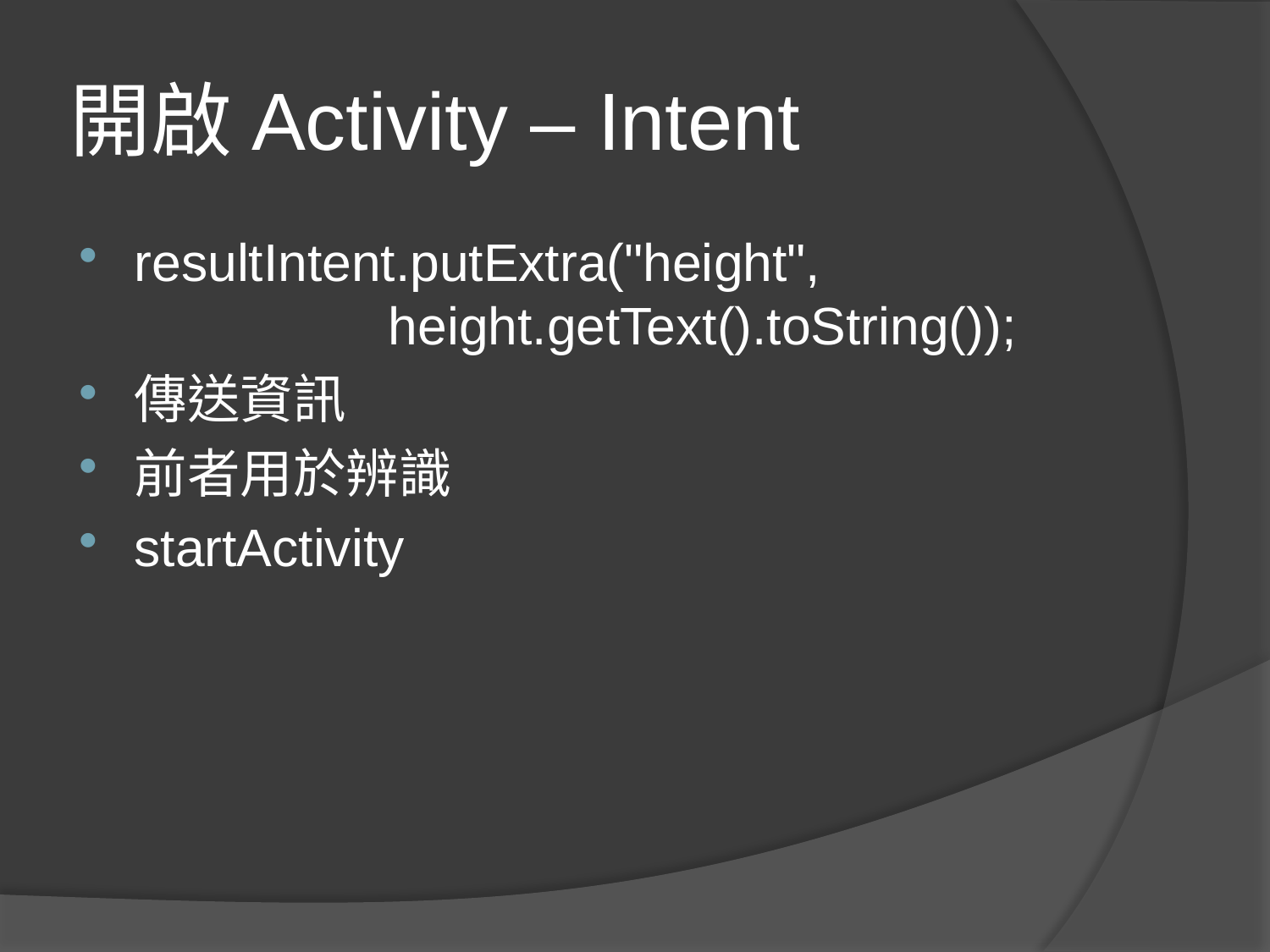

# 開啟Activity – Intent
resultIntent.putExtra("height", 				height.getText().toString());
傳送資訊
前者用於辨識
startActivity